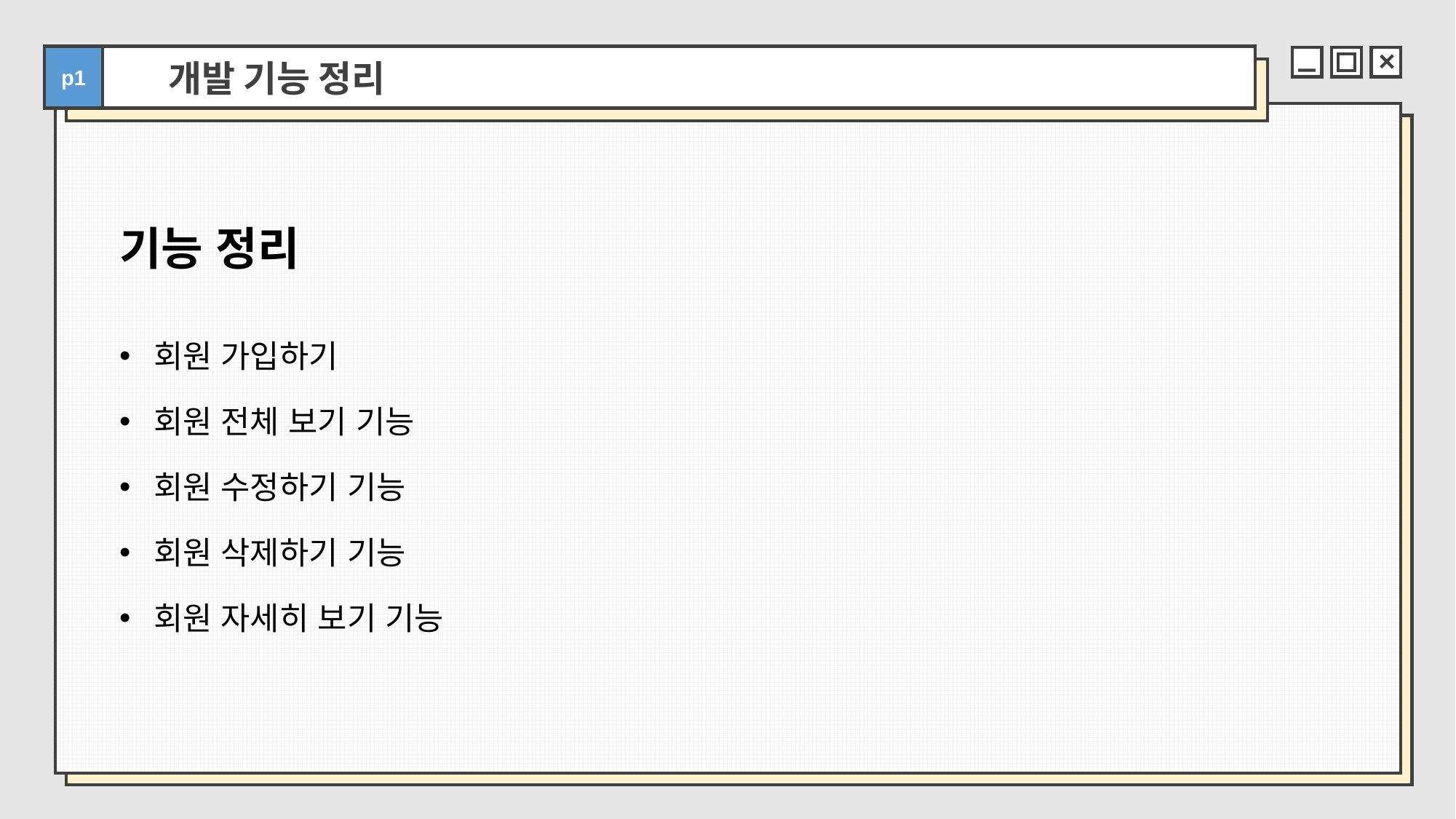

p1
개발 기능 정리

기능 정리

회원 가입하기
회원 전체 보기 기능
회원 수정하기 기능
회원 삭제하기 기능
회원 자세히 보기 기능